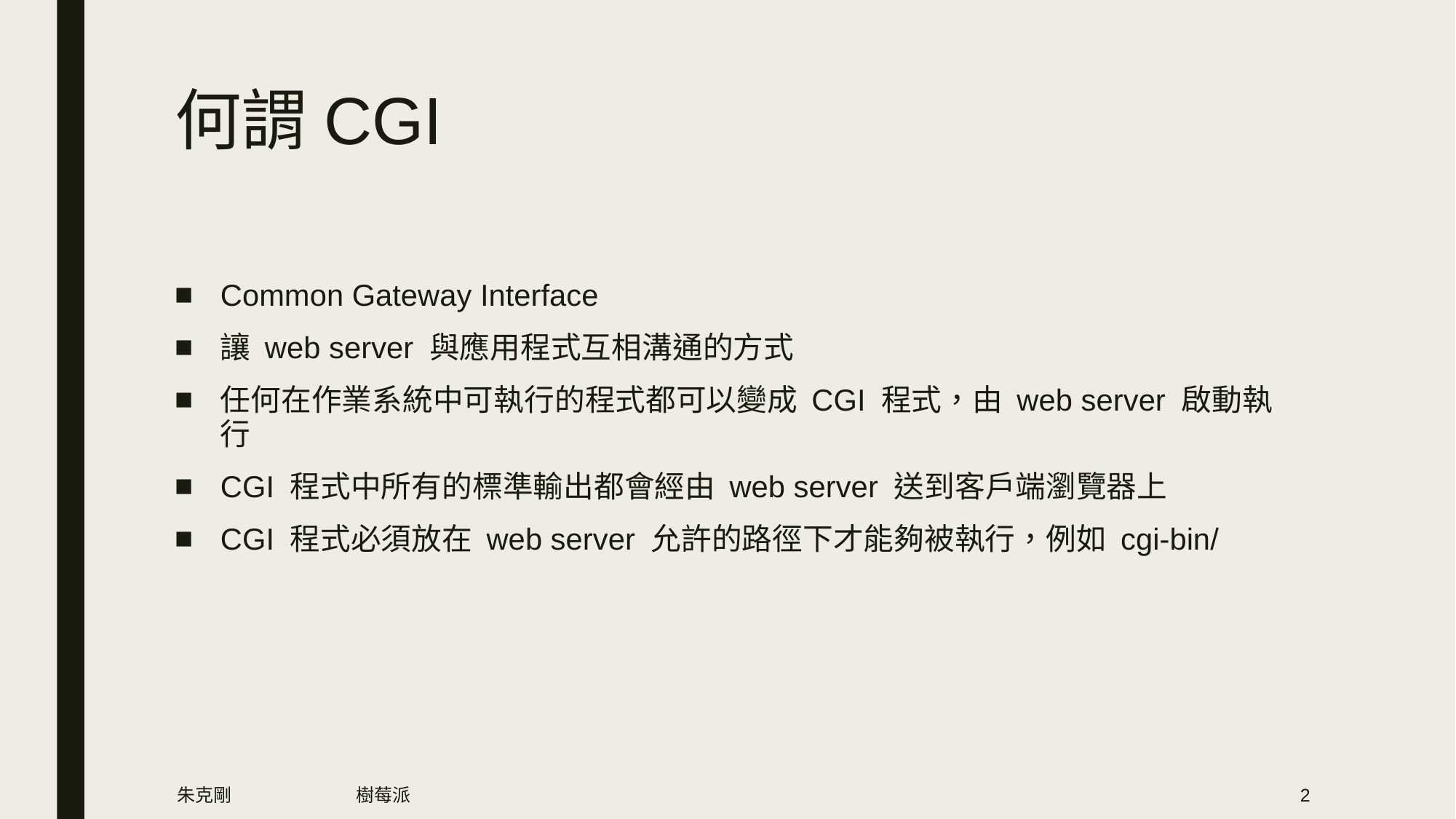

# 何謂CGI
Common Gateway Interface
讓 web server 與應用程式互相溝通的方式
任何在作業系統中可執行的程式都可以變成 CGI 程式，由 web server 啟動執行
CGI 程式中所有的標準輸出都會經由 web server 送到客戶端瀏覽器上
CGI 程式必須放在 web server 允許的路徑下才能夠被執行，例如 cgi-bin/
朱克剛
樹莓派
2